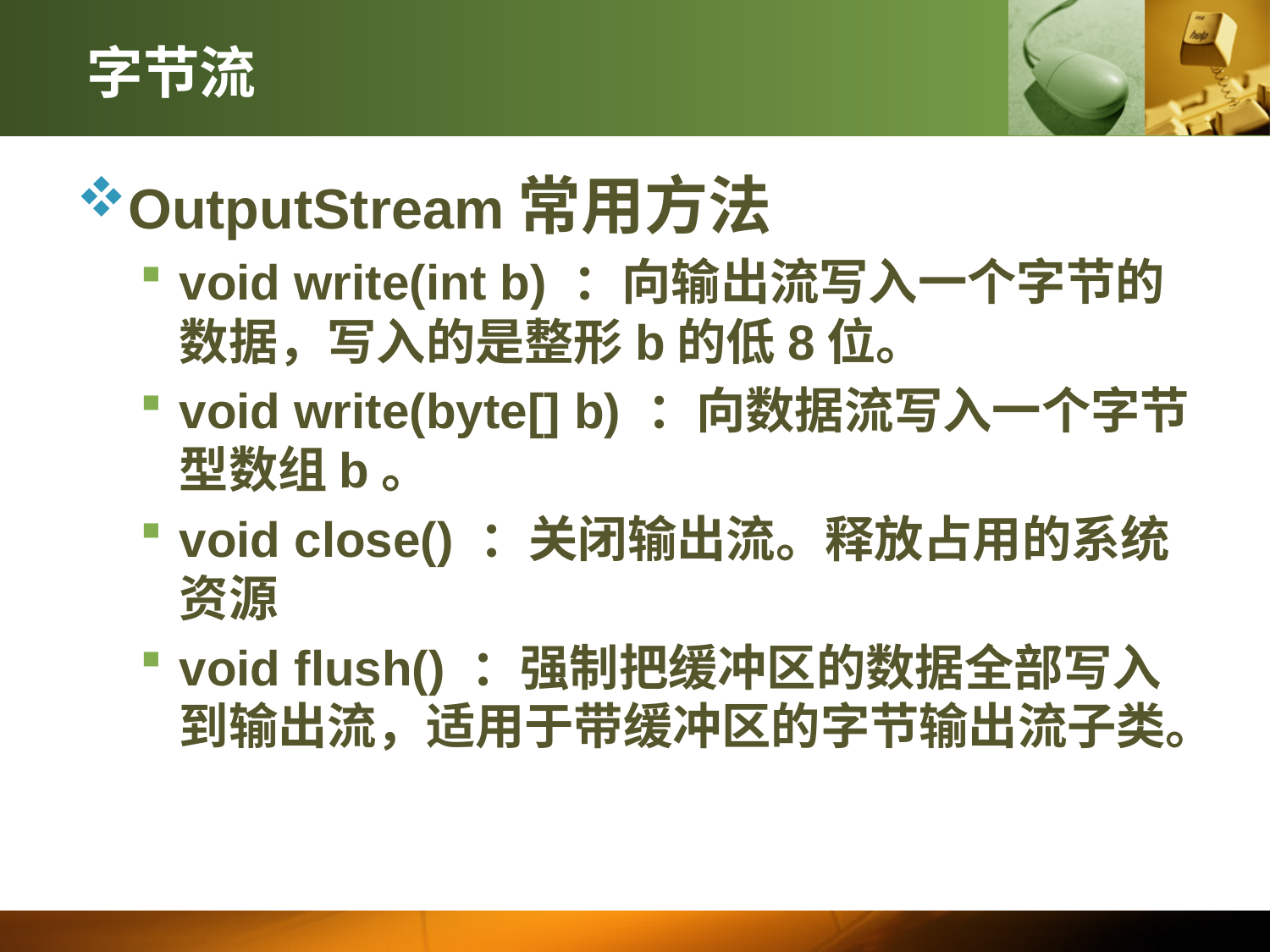

# 字节流
OutputStream常用方法
void write(int b) ：向输出流写入一个字节的数据，写入的是整形b的低8位。
void write(byte[] b) ：向数据流写入一个字节型数组b。
void close() ：关闭输出流。释放占用的系统资源
void flush() ：强制把缓冲区的数据全部写入到输出流，适用于带缓冲区的字节输出流子类。